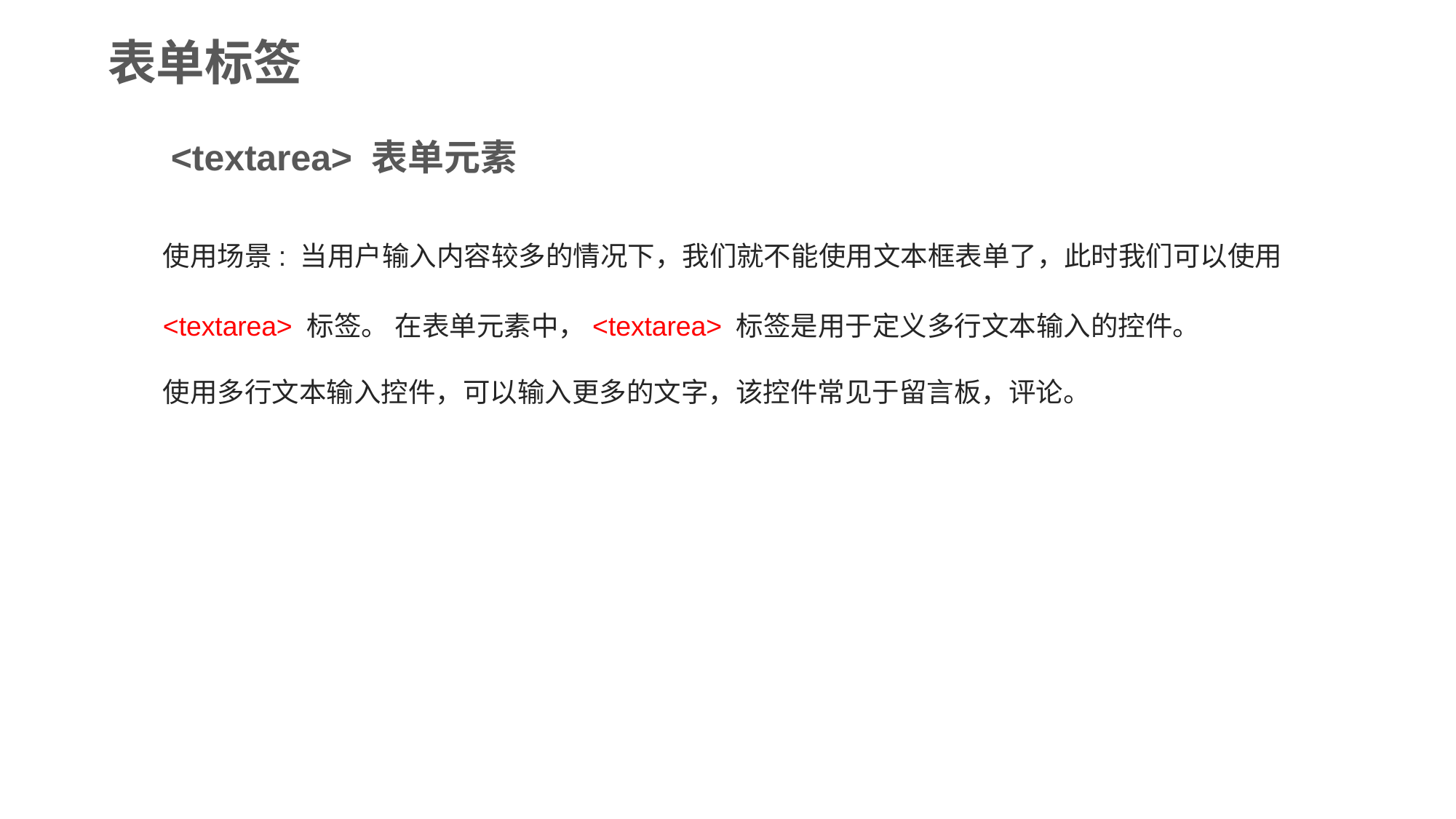

表单标签
<textarea> 表单元素
使用场景: 当用户输入内容较多的情况下，我们就不能使用文本框表单了，此时我们可以使用 <textarea> 标签。 在表单元素中，<textarea> 标签是用于定义多行文本输入的控件。

使用多行文本输入控件，可以输入更多的文字，该控件常见于留言板，评论。